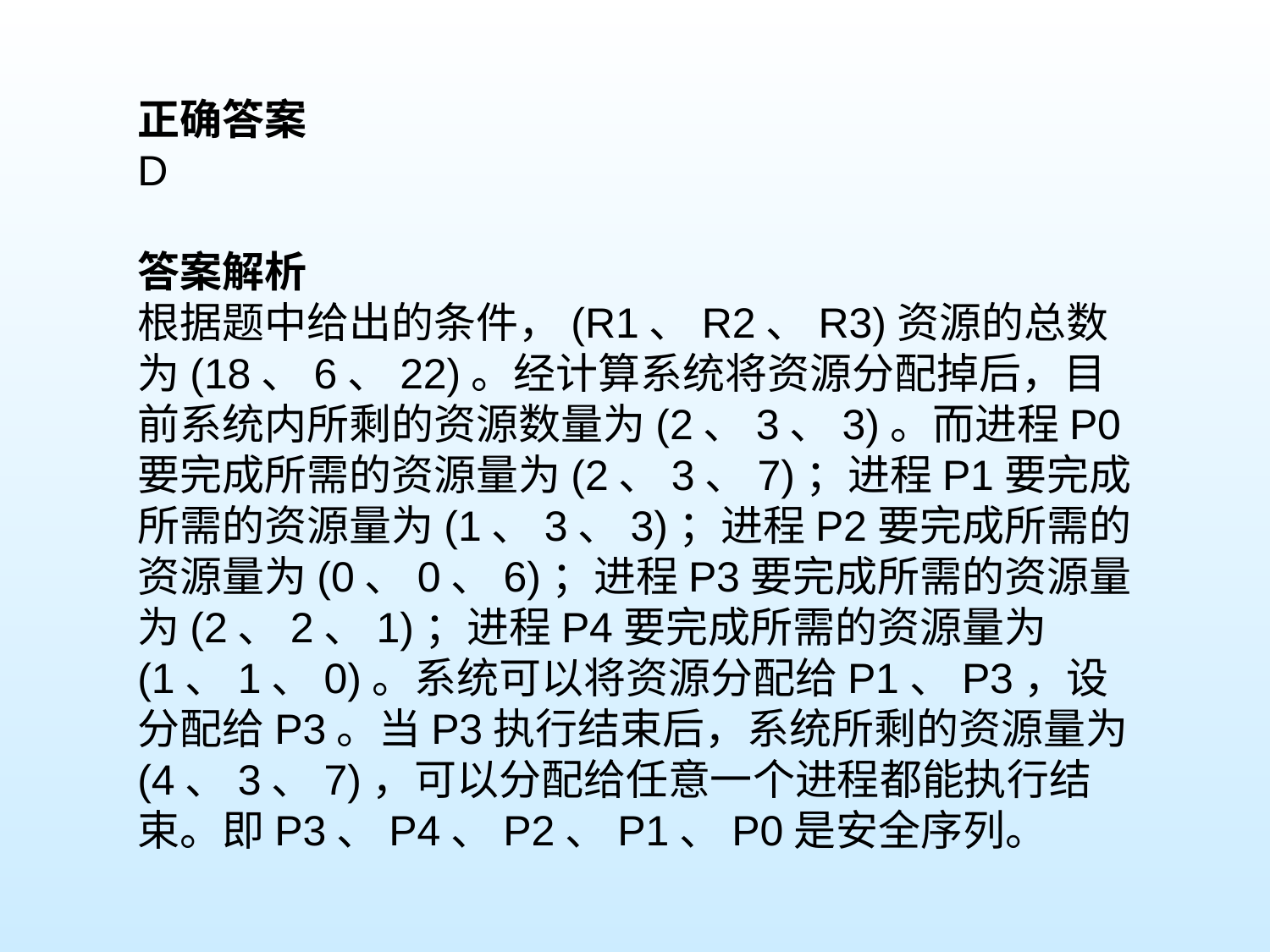

正确答案
D

答案解析
根据题中给出的条件，(R1、R2、R3)资源的总数为(18、6、22)。经计算系统将资源分配掉后，目前系统内所剩的资源数量为(2、3、3)。而进程P0要完成所需的资源量为(2、3、7)；进程P1要完成所需的资源量为(1、3、3)；进程P2要完成所需的资源量为(0、0、6)；进程P3要完成所需的资源量为(2、2、1)；进程P4要完成所需的资源量为(1、1、0)。系统可以将资源分配给P1、P3，设分配给P3。当P3执行结束后，系统所剩的资源量为(4、3、7)，可以分配给任意一个进程都能执行结束。即P3、P4、P2、P1、P0是安全序列。